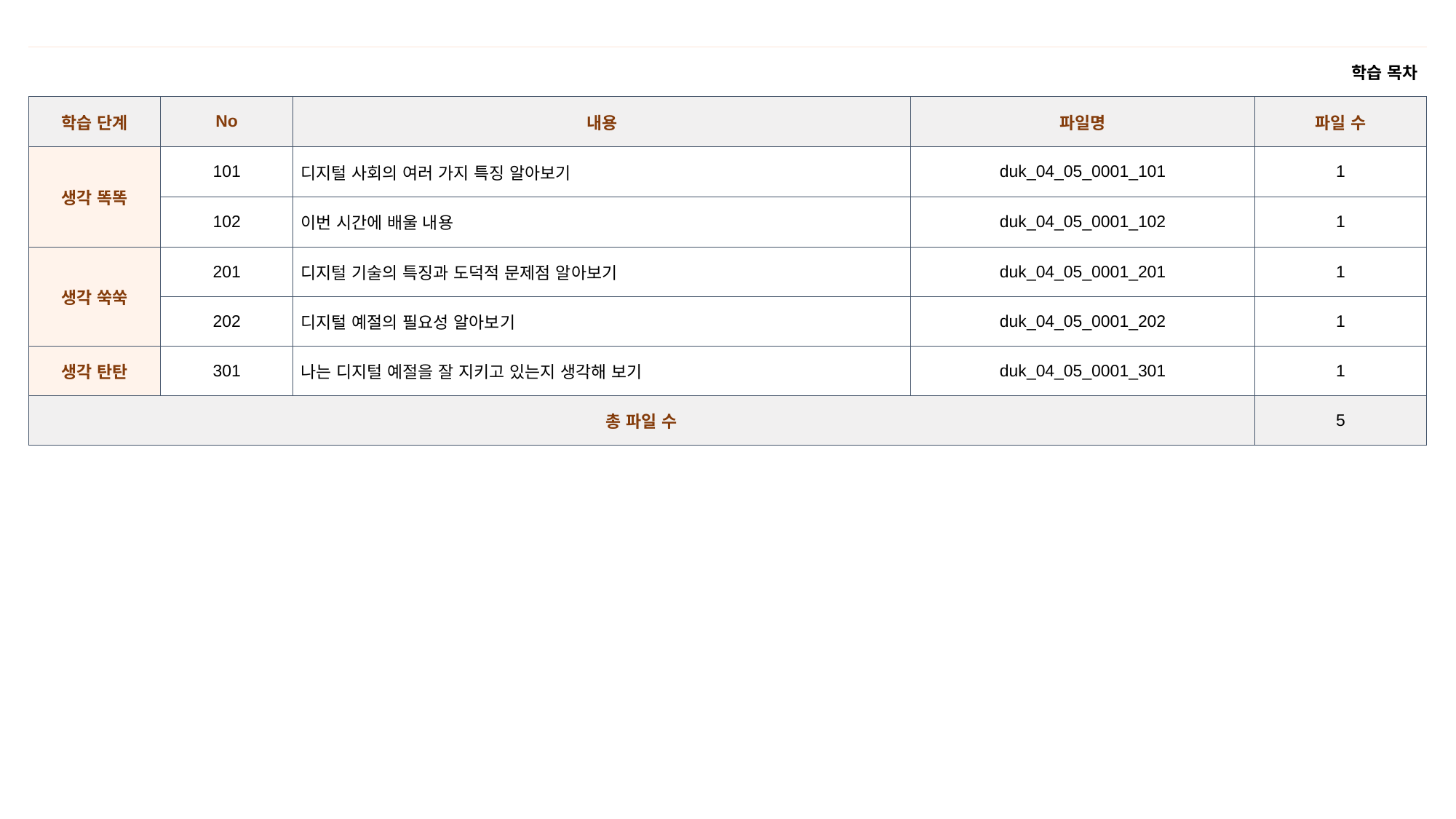

| 학습 목차 |  |  |  |  |
| --- | --- | --- | --- | --- |
| 학습 단계 | No | 내용 | 파일명 | 파일 수 |
| 생각 똑똑 | 101 | 디지털 사회의 여러 가지 특징 알아보기 | duk\_04\_05\_0001\_101 | 1 |
|  | 102 | 이번 시간에 배울 내용 | duk\_04\_05\_0001\_102 | 1 |
| 생각 쑥쑥 | 201 | 디지털 기술의 특징과 도덕적 문제점 알아보기 | duk\_04\_05\_0001\_201 | 1 |
|  | 202 | 디지털 예절의 필요성 알아보기 | duk\_04\_05\_0001\_202 | 1 |
| 생각 탄탄 | 301 | 나는 디지털 예절을 잘 지키고 있는지 생각해 보기 | duk\_04\_05\_0001\_301 | 1 |
| 총 파일 수 |  |  |  | 5 |